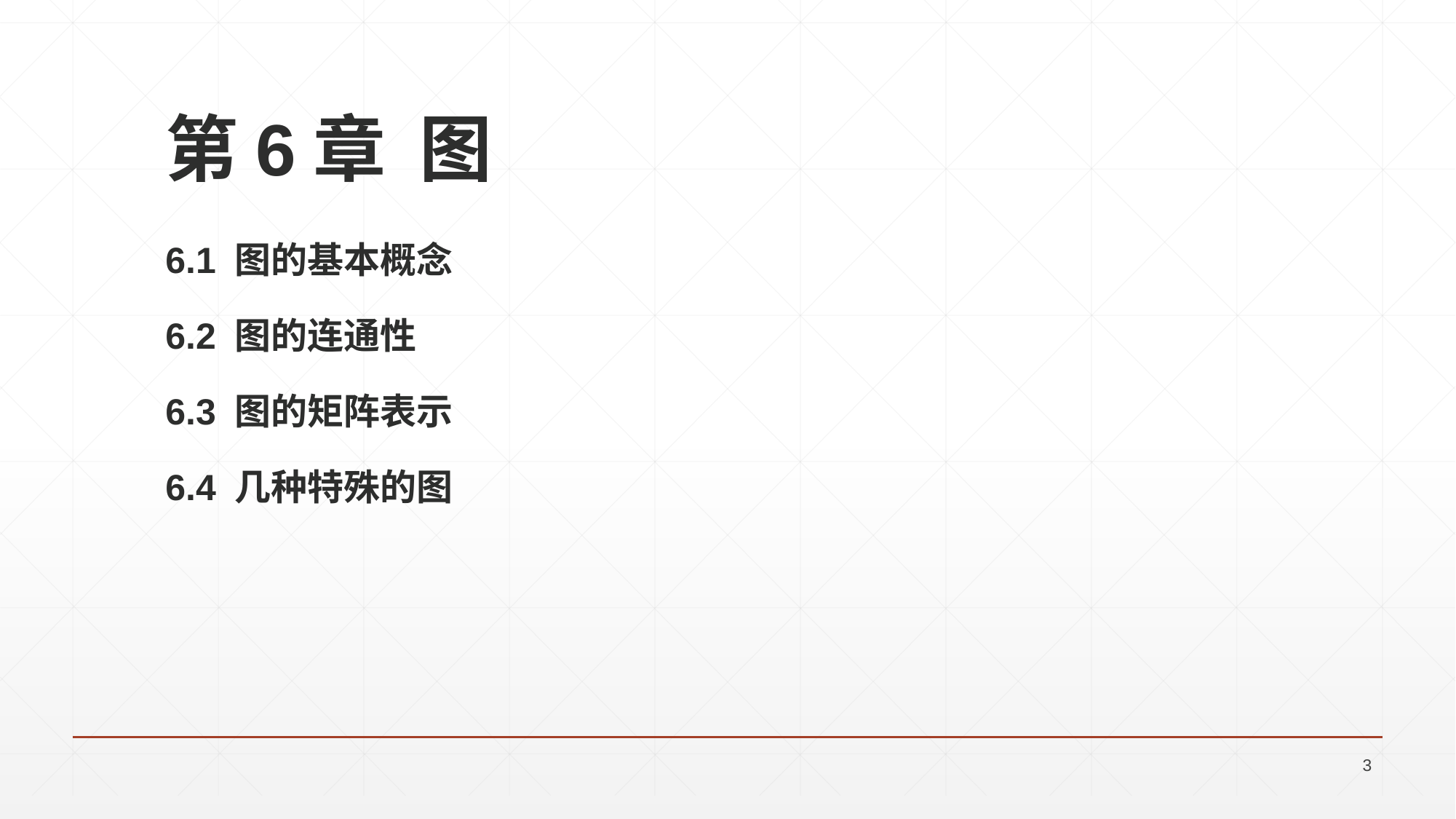

第6章  图
6.1 图的基本概念
6.2 图的连通性
6.3 图的矩阵表示
6.4 几种特殊的图
3